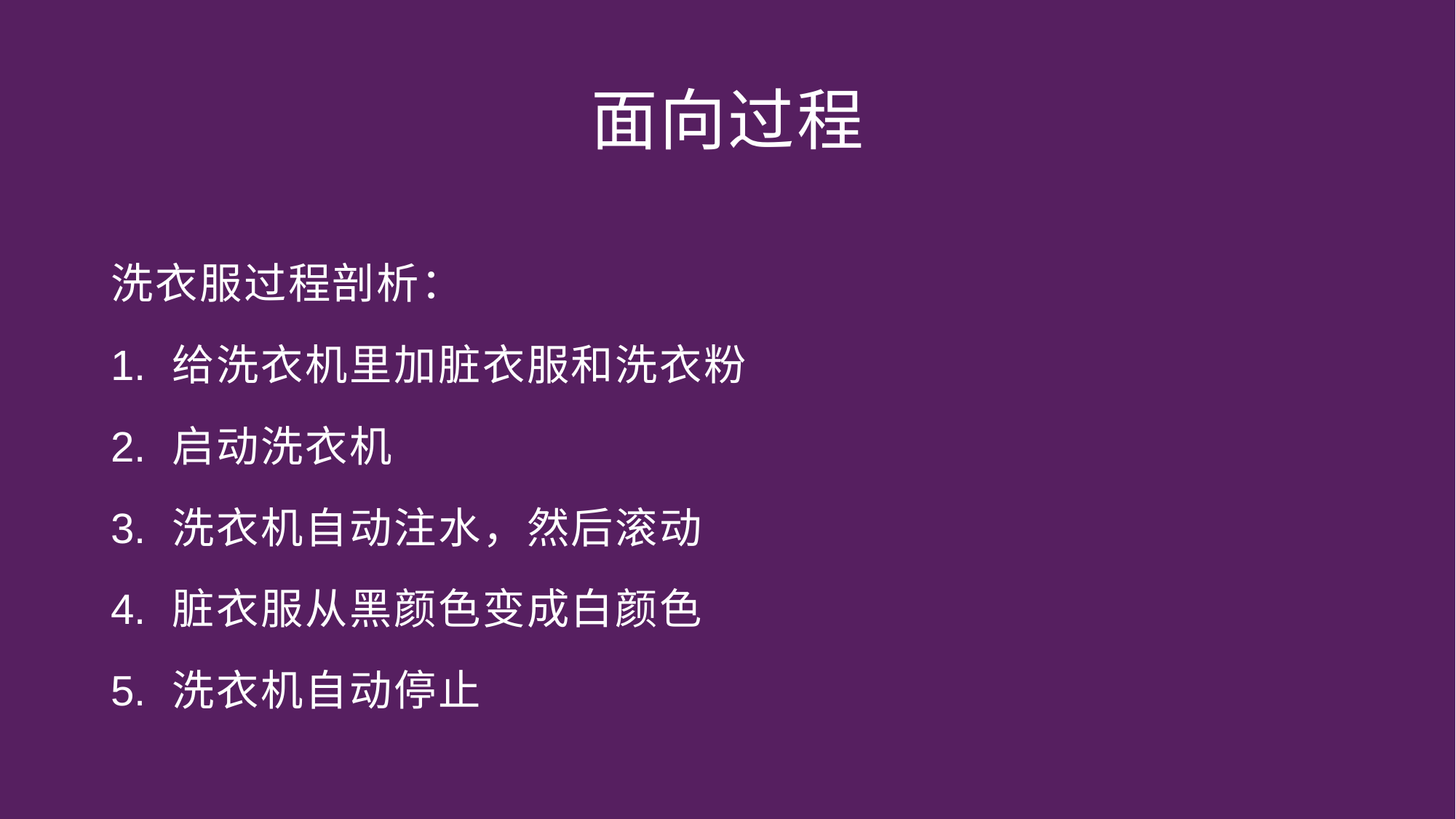

# 面向过程
洗衣服过程剖析：
给洗衣机里加脏衣服和洗衣粉
启动洗衣机
洗衣机自动注水，然后滚动
脏衣服从黑颜色变成白颜色
洗衣机自动停止